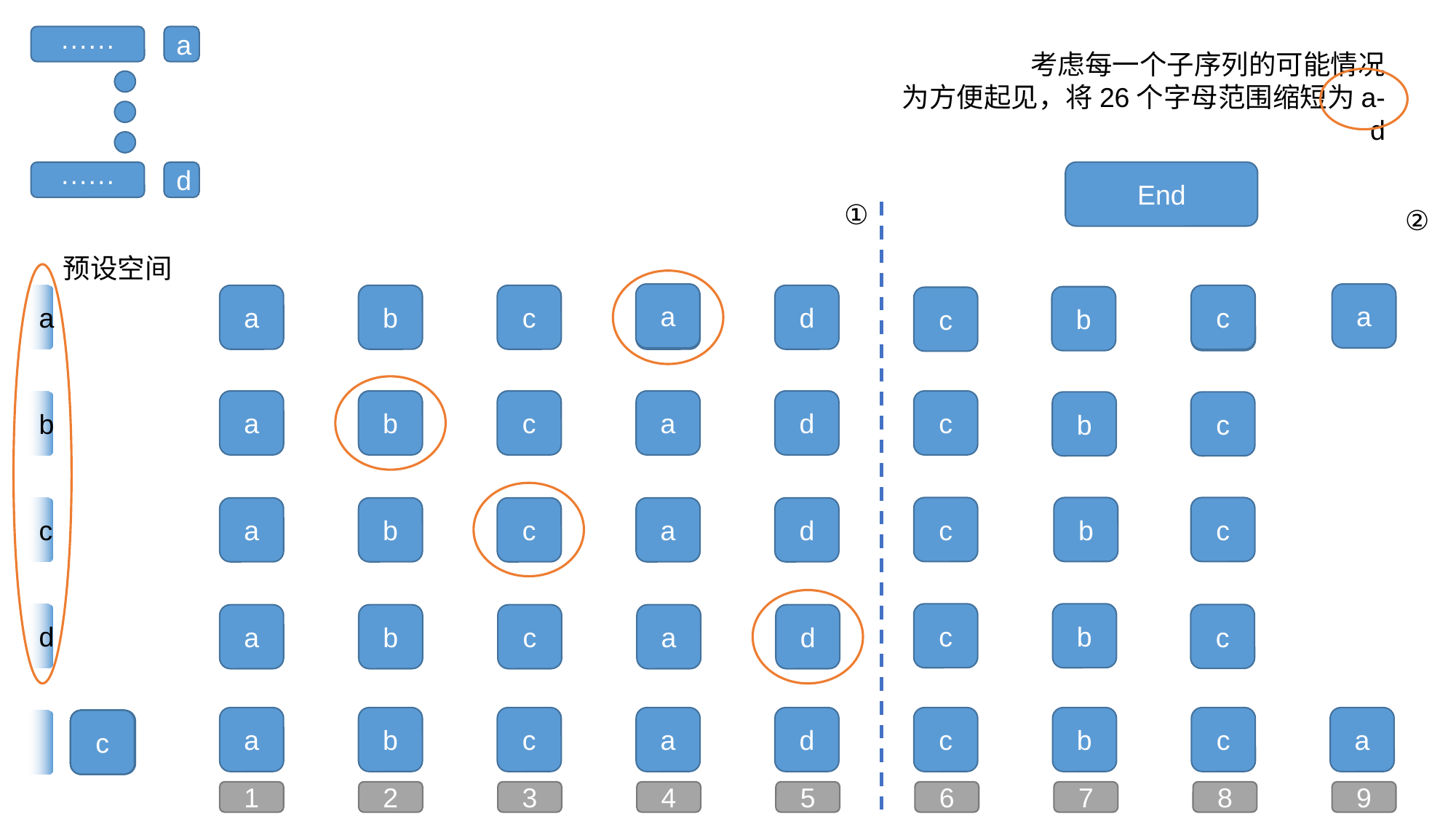

······
a
考虑每一个子序列的可能情况
为方便起见，将26个字母范围缩短为a-d

End
······
d
①
②
预设空间

a
a
a
b
c
a
d
a
c
c
b
c

c
a
b
c
a
d
b
b
c

c
b
c
c
a
b
c
a
d

b
c
d
c
a
b
c
a
d
d
b
a
b
c
c
a
c
a
a
c
d
c
b

a
1
2
3
4
5
6
7
8
9